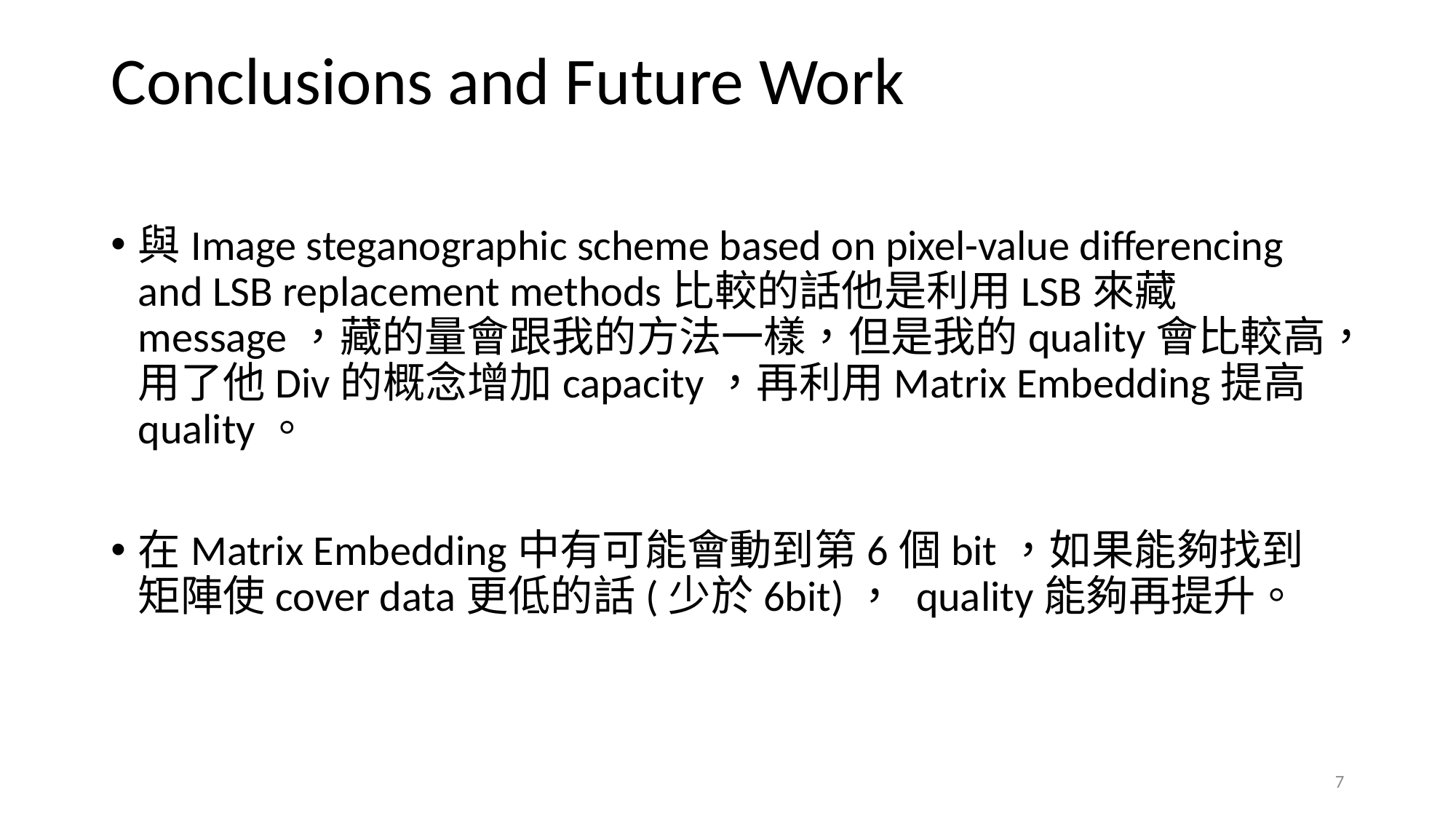

# Conclusions and Future Work
與Image steganographic scheme based on pixel-value differencing and LSB replacement methods比較的話他是利用LSB來藏message，藏的量會跟我的方法一樣，但是我的quality會比較高，用了他Div的概念增加capacity，再利用Matrix Embedding提高quality。

在Matrix Embedding中有可能會動到第6個bit，如果能夠找到矩陣使cover data更低的話(少於6bit)， quality能夠再提升。
7